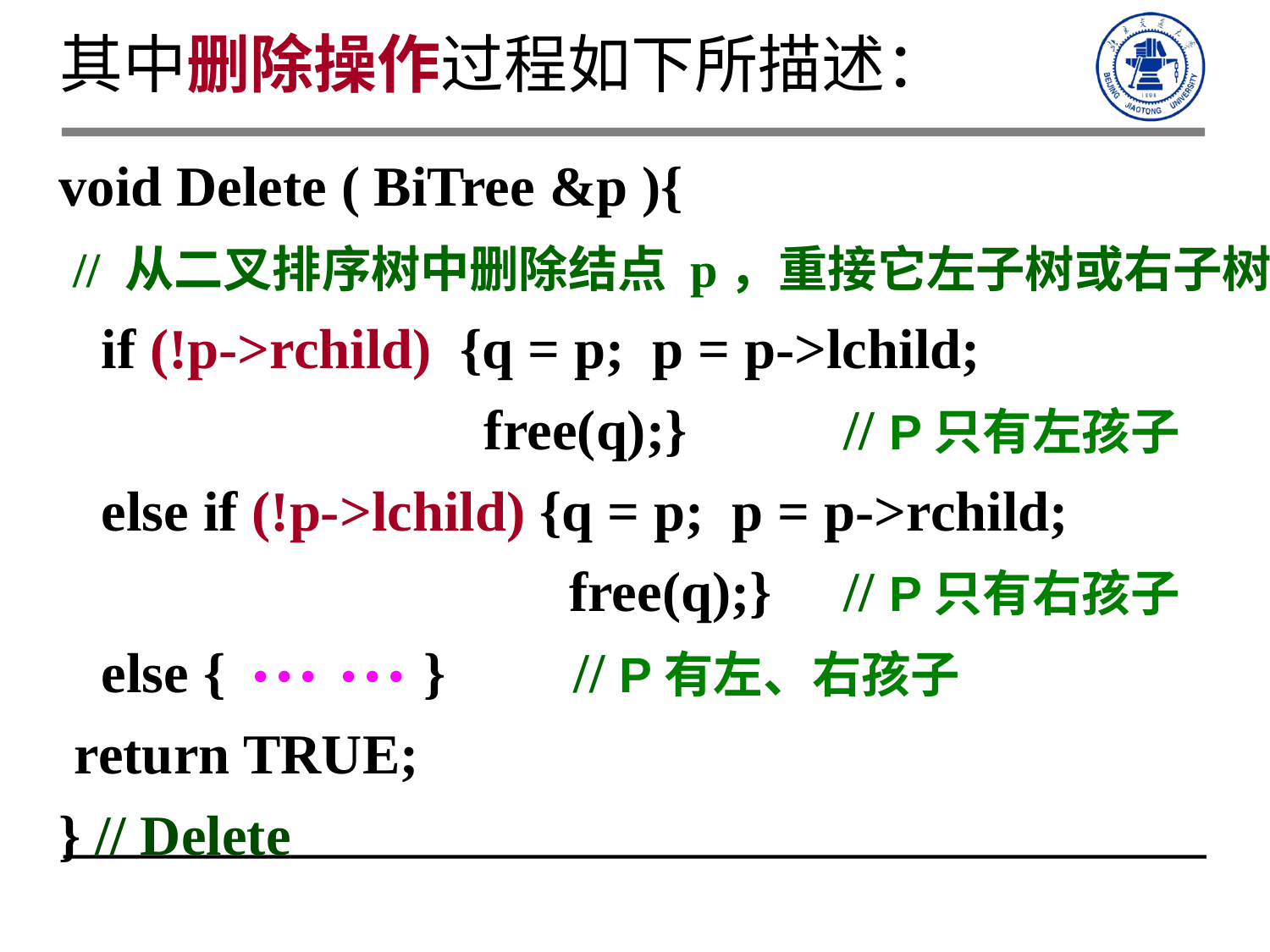

其中删除操作过程如下所描述：
void Delete ( BiTree &p ){
 // 从二叉排序树中删除结点 p，重接它左子树或右子树
   if (!p->rchild)  {q = p;  p = p->lchild;
                              free(q);}           // P只有左孩子
   else if (!p->lchild) {q = p;  p = p->rchild;
                                    free(q);}     // P只有右孩子
   else {              }         // P有左、右孩子
 return TRUE;
} // Delete
… …